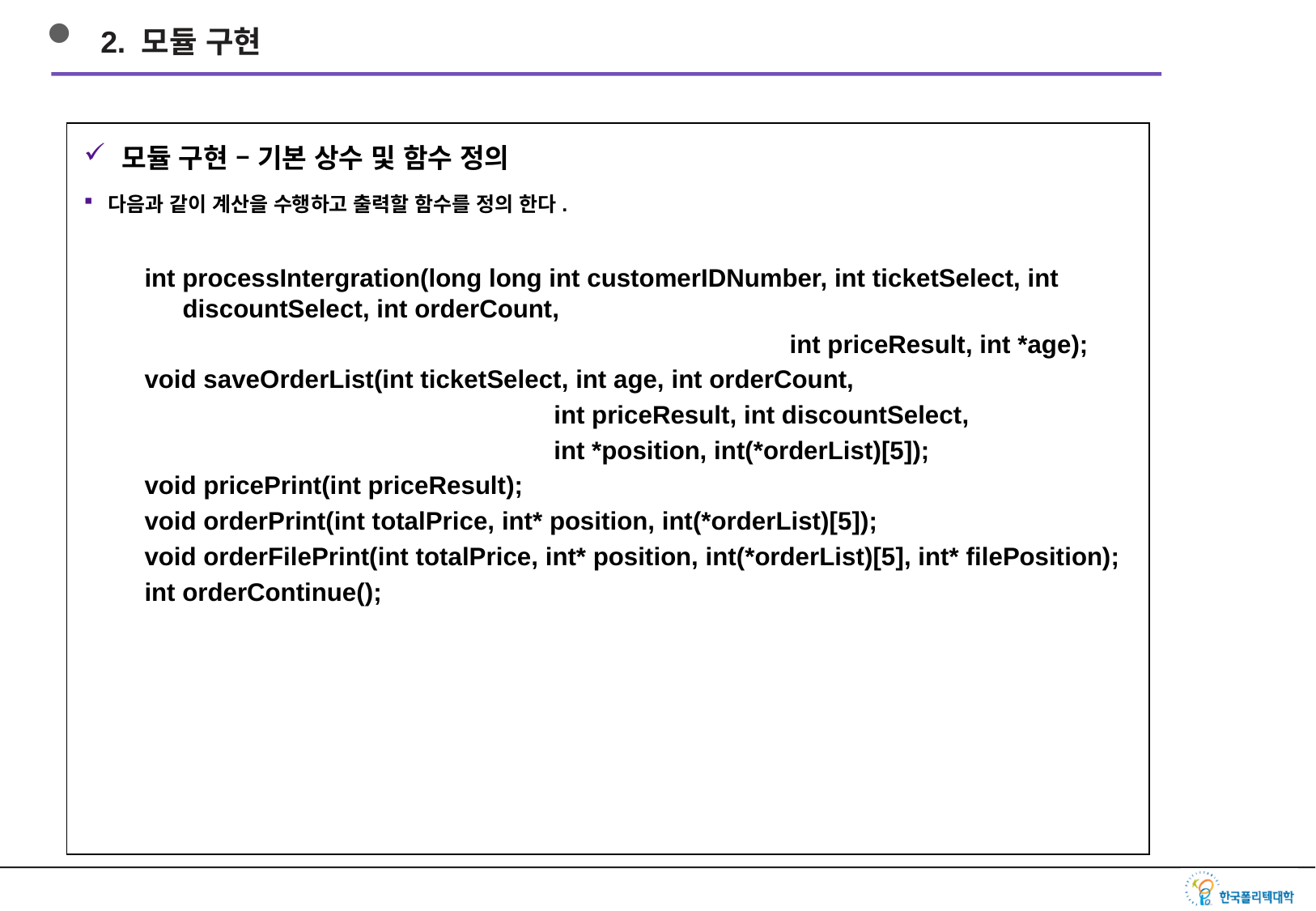

2. 모듈 구현
모듈 구현 – 기본 상수 및 함수 정의
다음과 같이 계산을 수행하고 출력할 함수를 정의 한다.

int processIntergration(long long int customerIDNumber, int ticketSelect, int discountSelect, int orderCount,
						int priceResult, int *age);
void saveOrderList(int ticketSelect, int age, int orderCount,
				 int priceResult, int discountSelect,
				 int *position, int(*orderList)[5]);
void pricePrint(int priceResult);
void orderPrint(int totalPrice, int* position, int(*orderList)[5]);
void orderFilePrint(int totalPrice, int* position, int(*orderList)[5], int* filePosition);
int orderContinue();